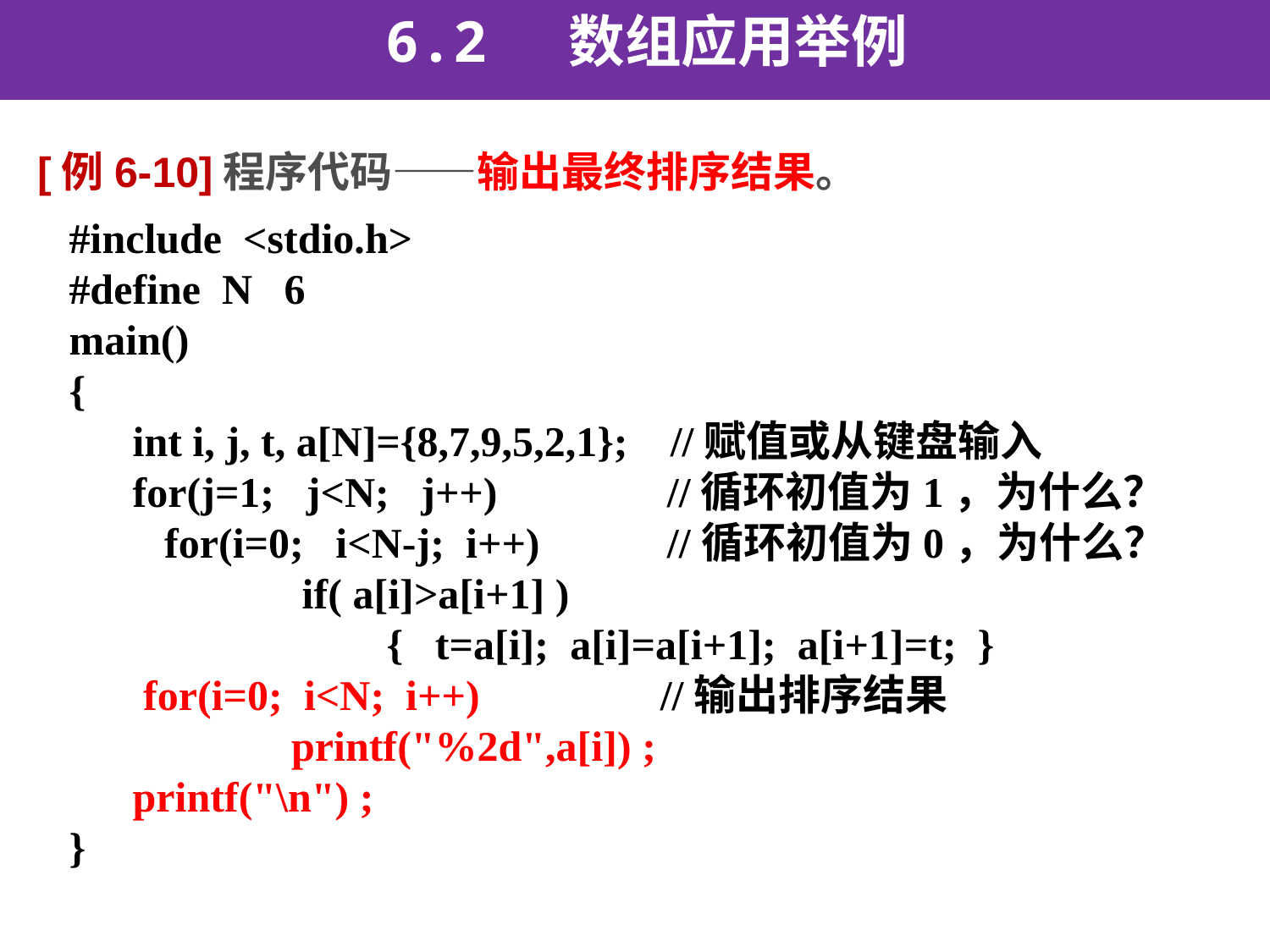

6.2  数组应用举例
[例6-10]程序代码——输出最终排序结果。
#include  <stdio.h>
#define  N   6
main()
{
      int i, j, t, a[N]={8,7,9,5,2,1};    //赋值或从键盘输入
      for(j=1;   j<N;   j++)                //循环初值为1，为什么？
         for(i=0;   i<N-j;  i++)            //循环初值为0，为什么？
	          if( a[i]>a[i+1] )
		      {   t=a[i];  a[i]=a[i+1];  a[i+1]=t;  }
       for(i=0;  i<N;  i++)                 //输出排序结果
	         printf("%2d",a[i]) ;
      printf("\n") ;
}